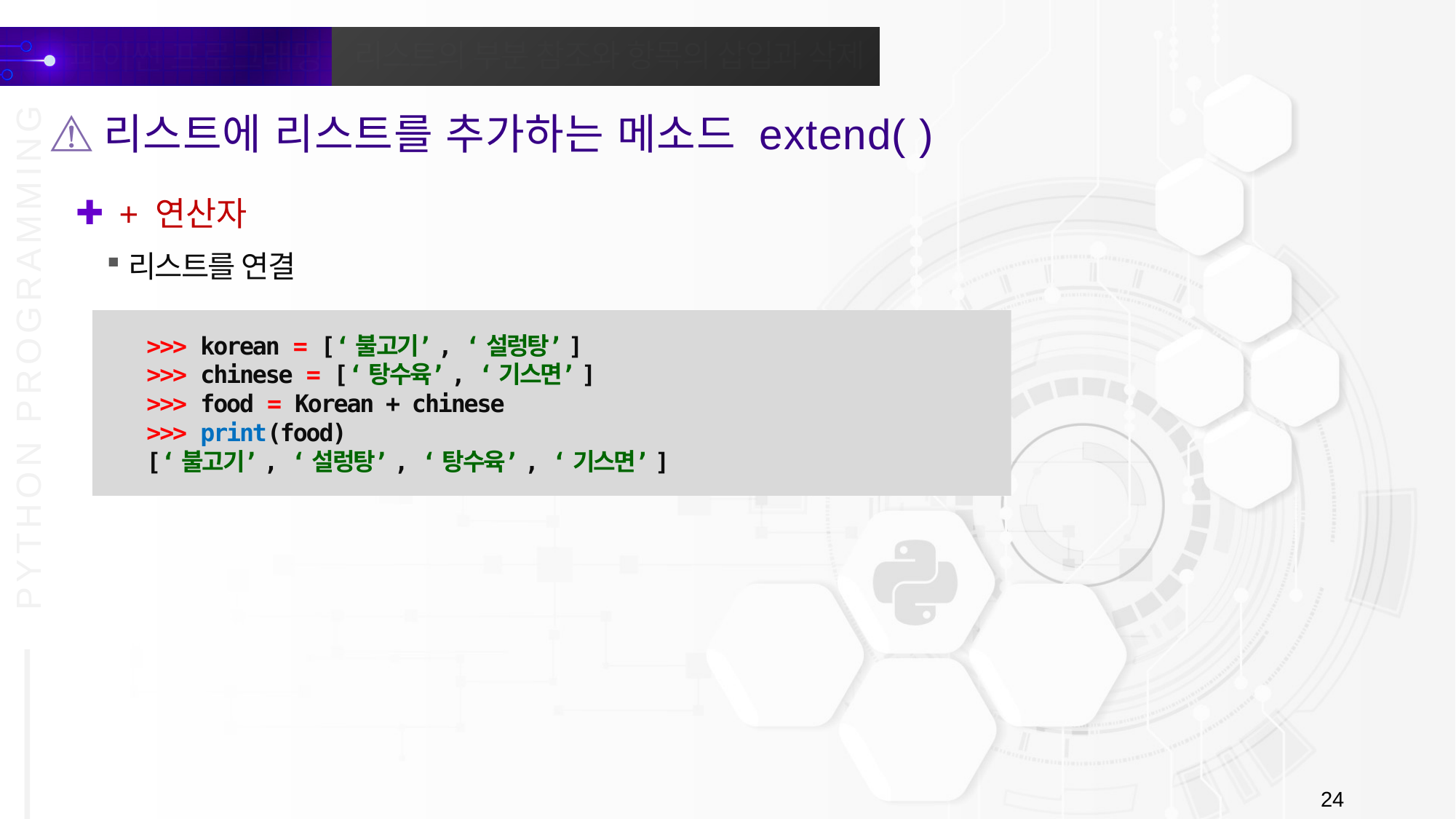

리스트에 리스트를 추가하는 메소드 extend( )
+ 연산자
리스트를 연결
>>> korean = [‘불고기’, ‘설렁탕’]
>>> chinese = [‘탕수육’, ‘기스면’]
>>> food = Korean + chinese
>>> print(food)
[‘불고기’, ‘설렁탕’, ‘탕수육’, ‘기스면’]
24